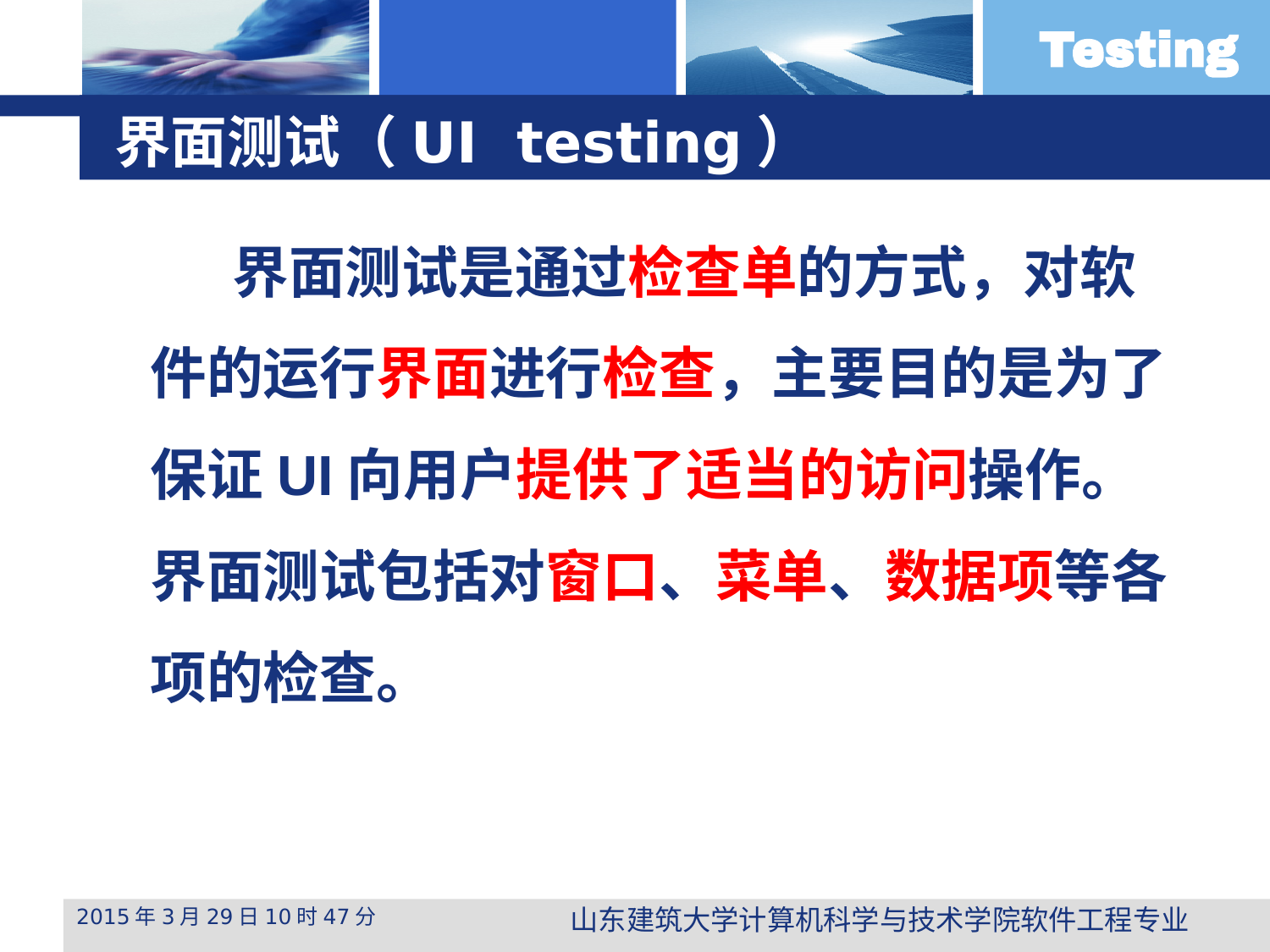

# 界面测试（UI  testing）
         界面测试是通过检查单的方式，对软件的运行界面进行检查，主要目的是为了保证UI向用户提供了适当的访问操作。界面测试包括对窗口、菜单、数据项等各项的检查。
山东建筑大学计算机科学与技术学院软件工程专业
2015年3月29日10时47分